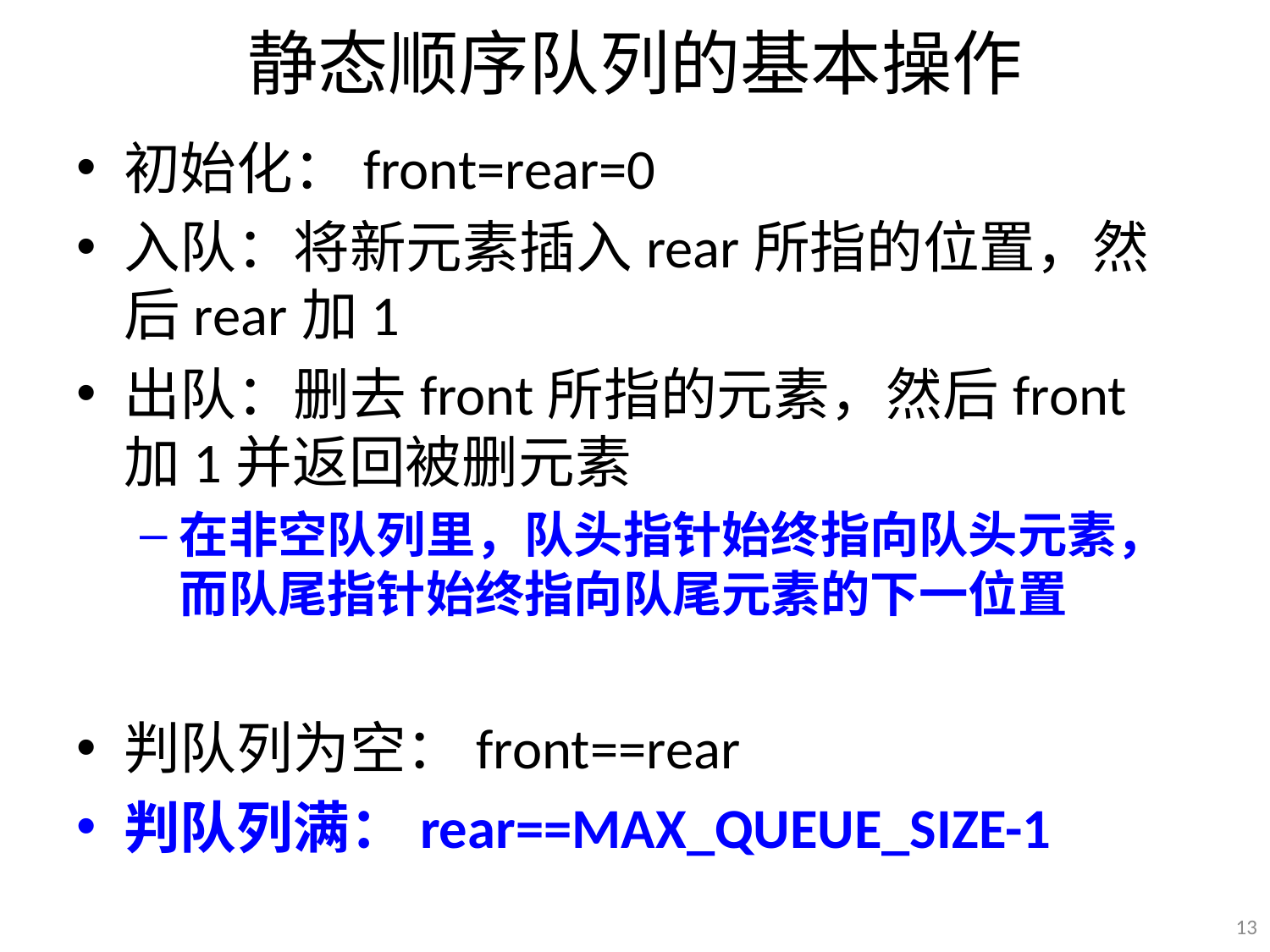

# 静态顺序队列的基本操作
初始化：front=rear=0
入队：将新元素插入rear所指的位置，然后rear加1
出队：删去front所指的元素，然后front加1并返回被删元素
在非空队列里，队头指针始终指向队头元素，而队尾指针始终指向队尾元素的下一位置

判队列为空：front==rear
判队列满：rear==MAX_QUEUE_SIZE-1
13